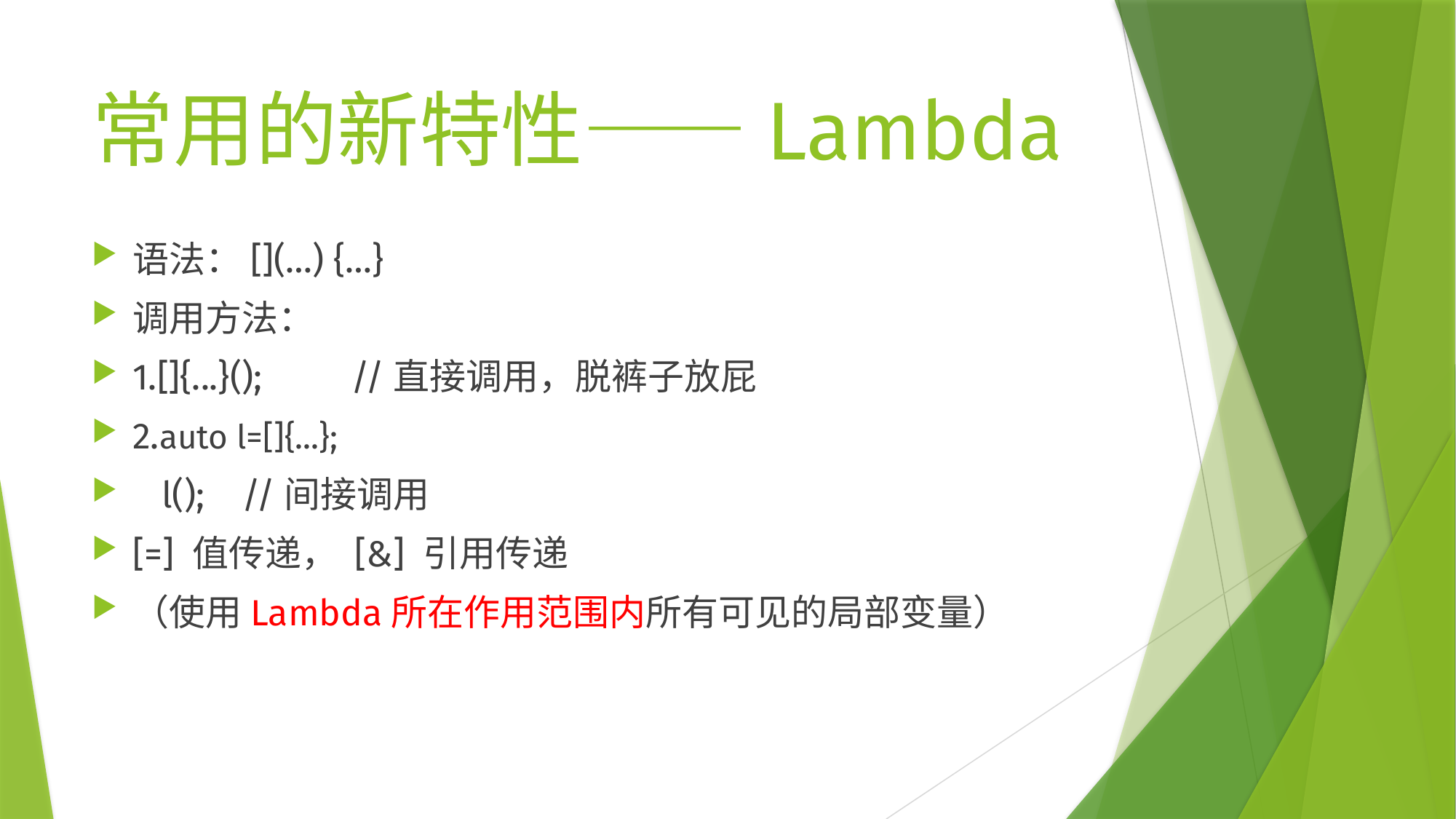

# 常用的新特性——Lambda
语法：[](…) {…}
调用方法：
1.[]{...}();	//直接调用，脱裤子放屁
2.auto l=[]{...};
   l();	//间接调用
[=] 值传递， [&] 引用传递
（使用Lambda所在作用范围内所有可见的局部变量）